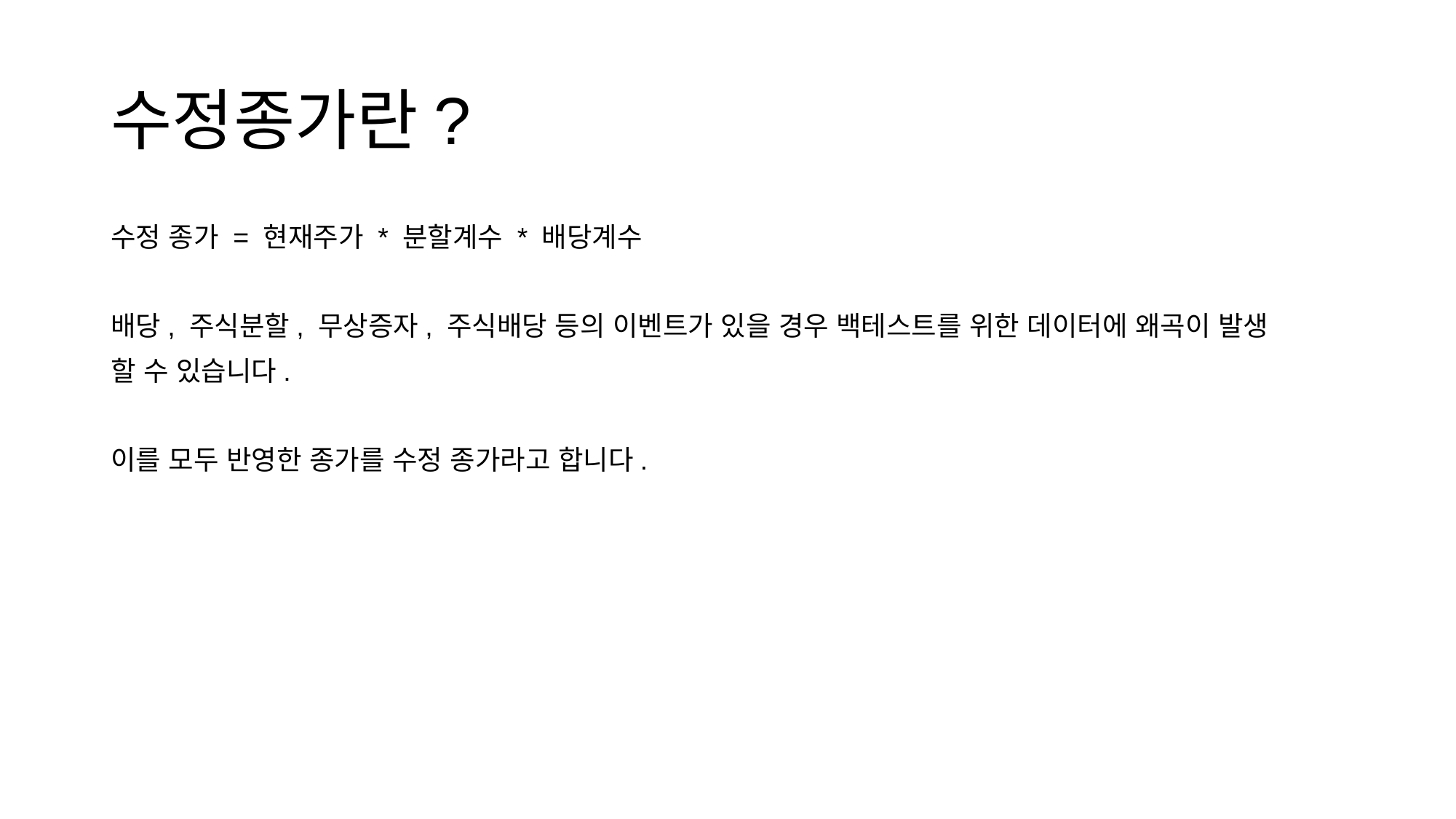

# 수정종가란?
수정 종가 = 현재주가 * 분할계수 * 배당계수

배당, 주식분할, 무상증자, 주식배당 등의 이벤트가 있을 경우 백테스트를 위한 데이터에 왜곡이 발생
할 수 있습니다.

이를 모두 반영한 종가를 수정 종가라고 합니다.